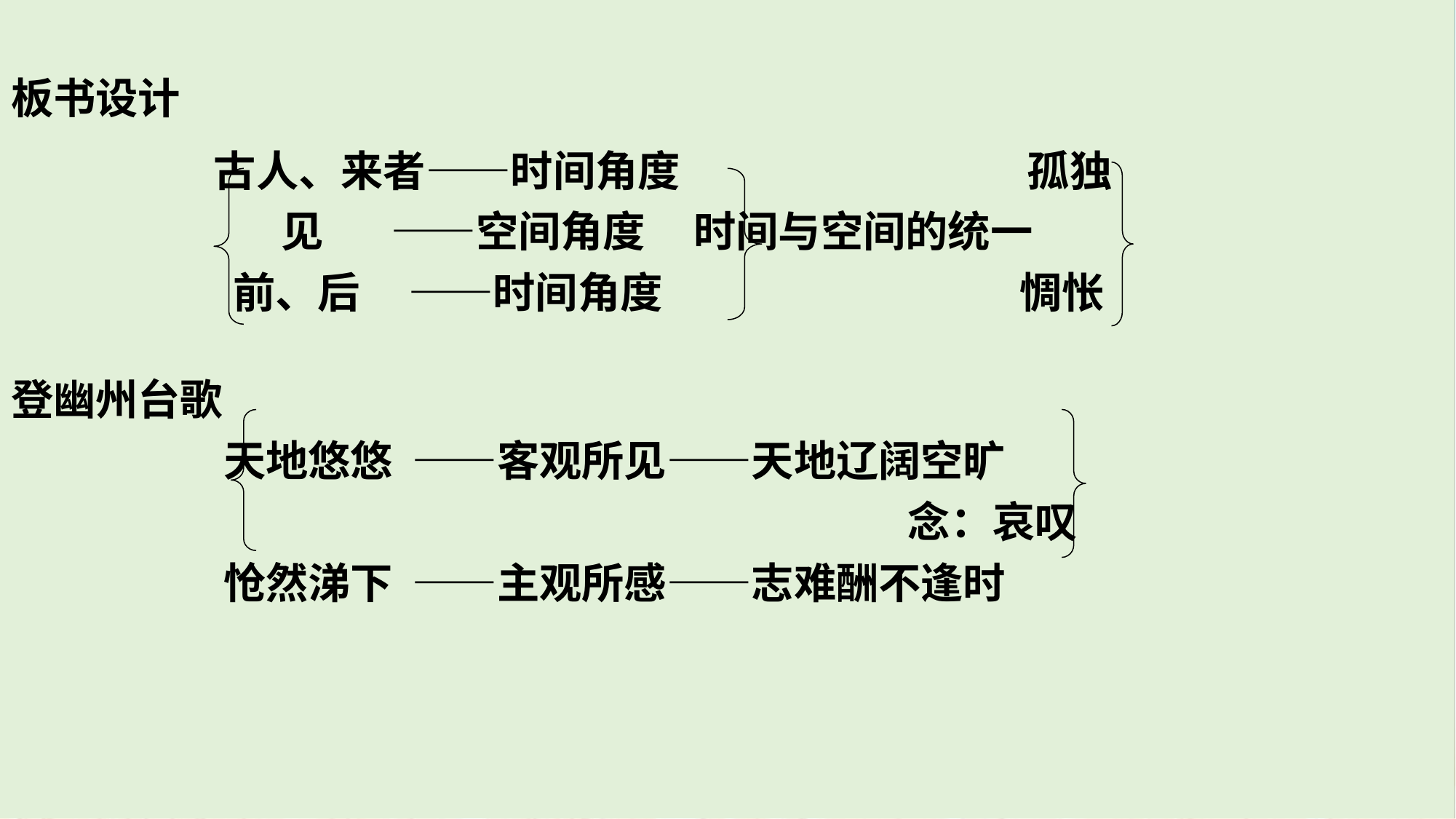

板书设计
                    古人、来者——时间角度                                    孤独
                           见       ——空间角度     时间与空间的统一
                      前、后     ——时间角度                                     惆怅
登幽州台歌
                     天地悠悠  ——客观所见——天地辽阔空旷
                                                                                            念：哀叹
                     怆然涕下  ——主观所感——志难酬不逢时